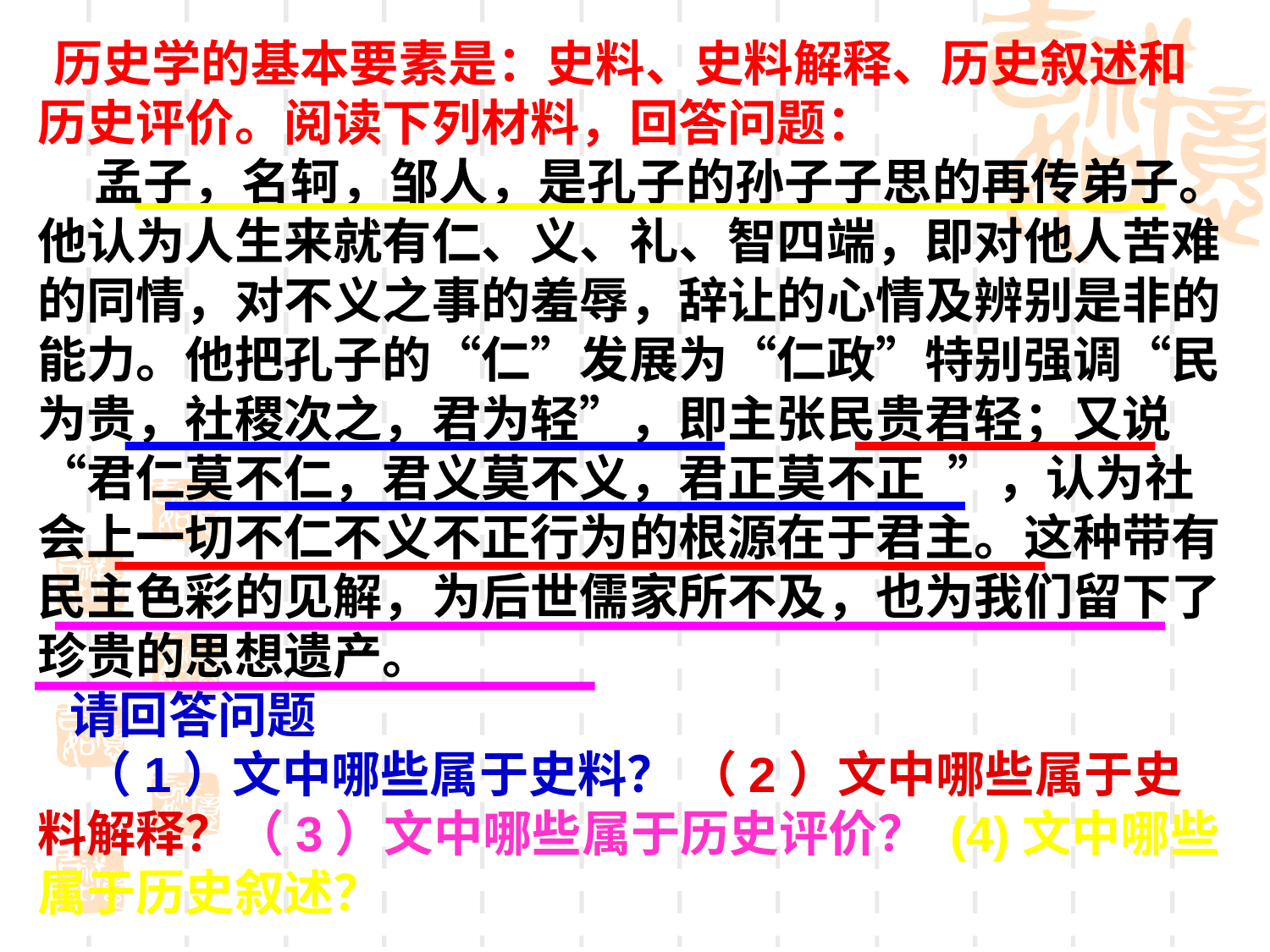

历史学的基本要素是：史料、史料解释、历史叙述和历史评价。阅读下列材料，回答问题：
    孟子，名轲，邹人，是孔子的孙子子思的再传弟子。他认为人生来就有仁、义、礼、智四端，即对他人苦难的同情，对不义之事的羞辱，辞让的心情及辨别是非的能力。他把孔子的“仁”发展为“仁政”特别强调“民为贵，社稷次之，君为轻”，即主张民贵君轻；又说“君仁莫不仁，君义莫不义，君正莫不正  ”，认为社会上一切不仁不义不正行为的根源在于君主。这种带有民主色彩的见解，为后世儒家所不及，也为我们留下了珍贵的思想遗产。
   请回答问题
   （1）文中哪些属于史料？ （2）文中哪些属于史料解释？（3）文中哪些属于历史评价？ (4)文中哪些属于历史叙述？